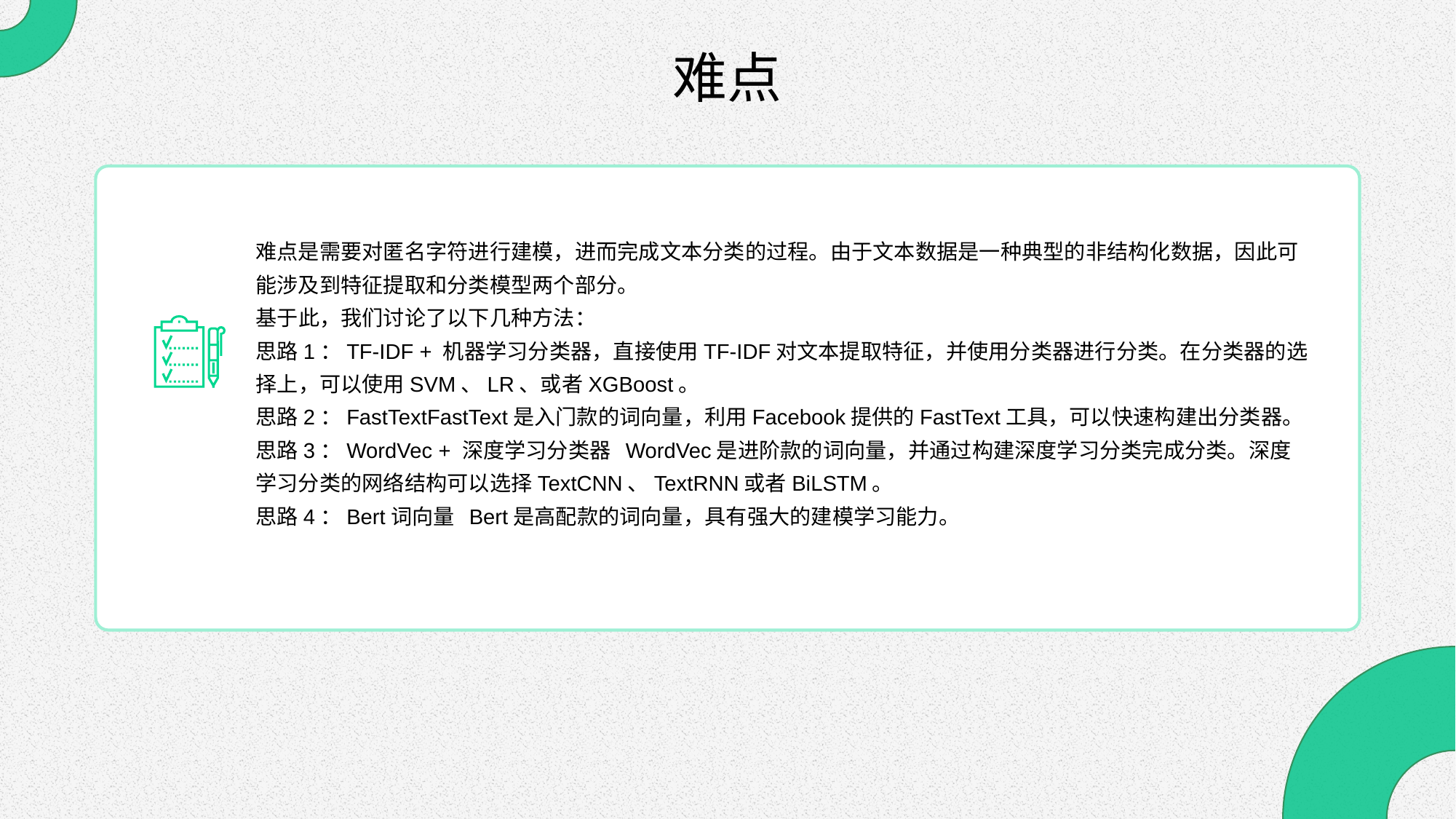

难点

难点是需要对匿名字符进行建模，进而完成文本分类的过程。由于文本数据是一种典型的非结构化数据，因此可能涉及到特征提取和分类模型两个部分。
基于此，我们讨论了以下几种方法：
思路1：TF-IDF + 机器学习分类器，直接使用TF-IDF对文本提取特征，并使用分类器进行分类。在分类器的选择上，可以使用SVM、LR、或者XGBoost。
思路2：FastTextFastText是入门款的词向量，利用Facebook提供的FastText工具，可以快速构建出分类器。
思路3：WordVec + 深度学习分类器  WordVec是进阶款的词向量，并通过构建深度学习分类完成分类。深度学习分类的网络结构可以选择TextCNN、TextRNN或者BiLSTM。
思路4：Bert词向量  Bert是高配款的词向量，具有强大的建模学习能力。